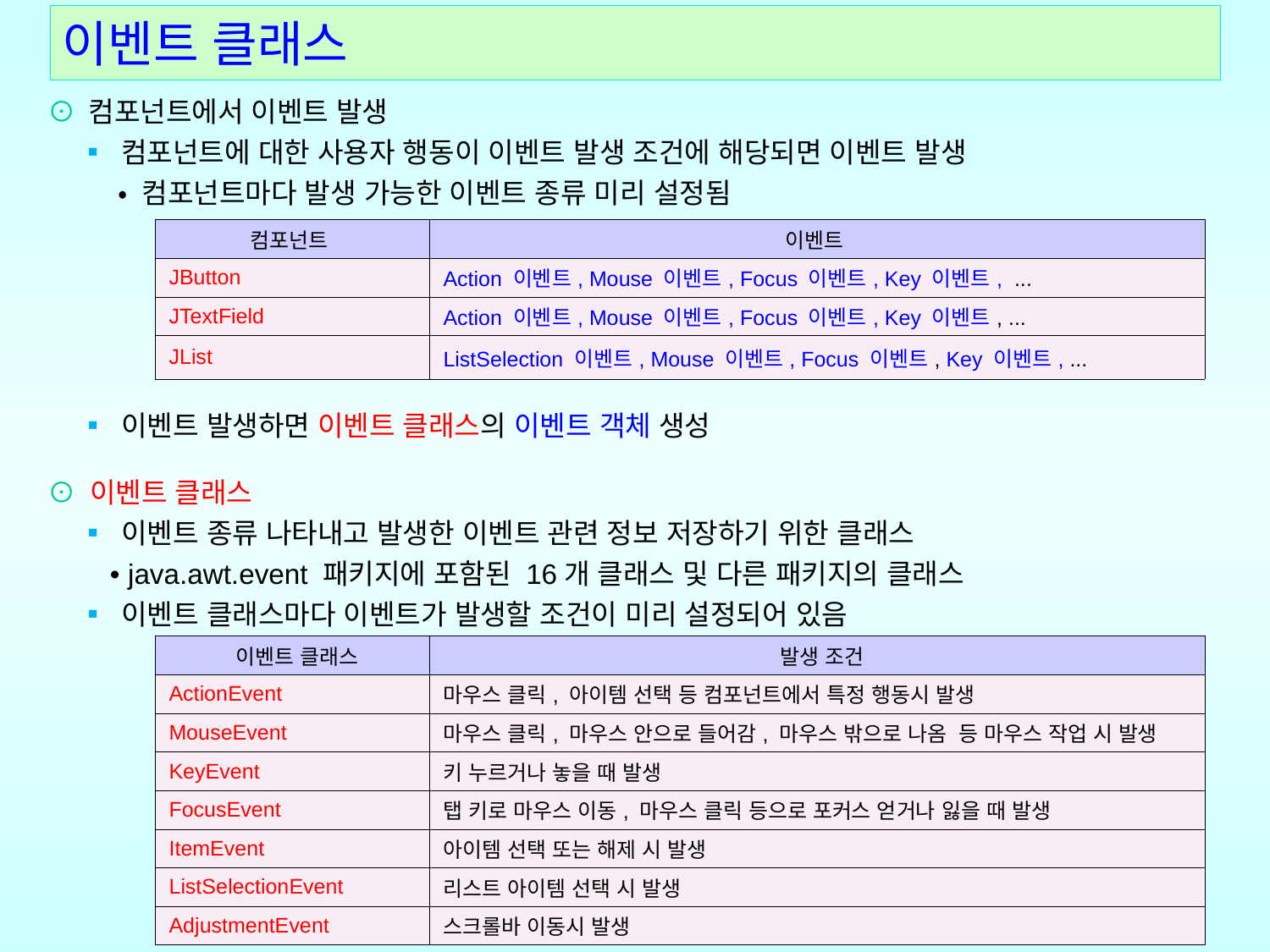

# 이벤트 클래스
⊙ 컴포넌트에서 이벤트 발생
    ▪ 컴포넌트에 대한 사용자 행동이 이벤트 발생 조건에 해당되면 이벤트 발생
         • 컴포넌트마다 발생 가능한 이벤트 종류 미리 설정됨

    ▪ 이벤트 발생하면 이벤트 클래스의 이벤트 객체 생성

⊙ 이벤트 클래스
    ▪ 이벤트 종류 나타내고 발생한 이벤트 관련 정보 저장하기 위한 클래스
        • java.awt.event 패키지에 포함된 16개 클래스 및 다른 패키지의 클래스
    ▪ 이벤트 클래스마다 이벤트가 발생할 조건이 미리 설정되어 있음

| 컴포넌트 | 이벤트 |
| --- | --- |
| JButton | Action 이벤트, Mouse 이벤트, Focus 이벤트, Key 이벤트, ... |
| JTextField | Action 이벤트, Mouse 이벤트, Focus 이벤트, Key 이벤트, ... |
| JList | ListSelection 이벤트, Mouse 이벤트, Focus 이벤트, Key 이벤트, ... |
| 이벤트 클래스 | 발생 조건 |
| --- | --- |
| ActionEvent | 마우스 클릭, 아이템 선택 등 컴포넌트에서 특정 행동시 발생 |
| MouseEvent | 마우스 클릭, 마우스 안으로 들어감, 마우스 밖으로 나옴 등 마우스 작업 시 발생 |
| KeyEvent | 키 누르거나 놓을 때 발생 |
| FocusEvent | 탭 키로 마우스 이동, 마우스 클릭 등으로 포커스 얻거나 잃을 때 발생 |
| ItemEvent | 아이템 선택 또는 해제 시 발생 |
| ListSelectionEvent | 리스트 아이템 선택 시 발생 |
| AdjustmentEvent | 스크롤바 이동시 발생 |